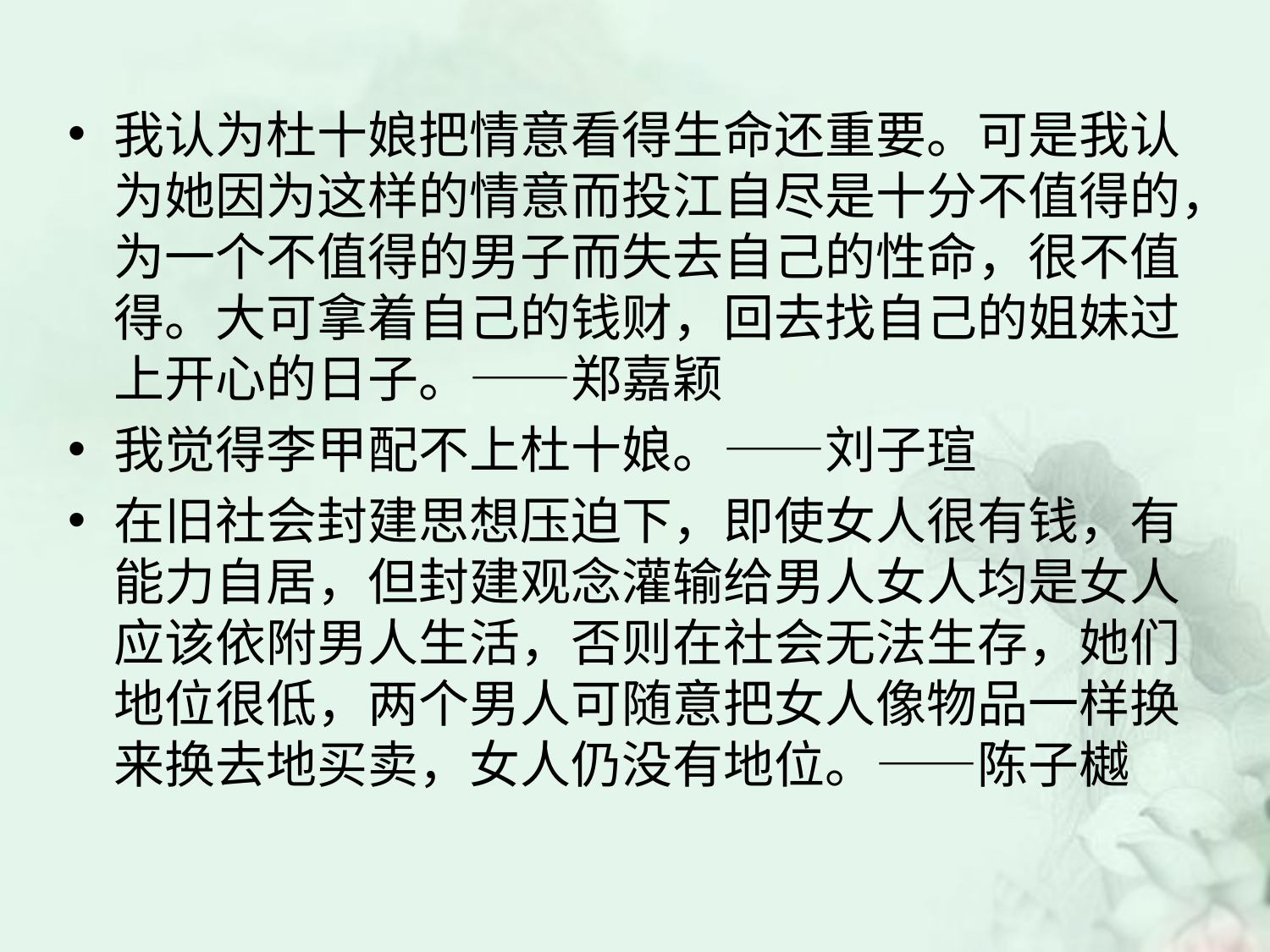

我认为杜十娘把情意看得生命还重要。可是我认为她因为这样的情意而投江自尽是十分不值得的，为一个不值得的男子而失去自己的性命，很不值得。大可拿着自己的钱财，回去找自己的姐妹过上开心的日子。——郑嘉颖
我觉得李甲配不上杜十娘。——刘子瑄
在旧社会封建思想压迫下，即使女人很有钱，有能力自居，但封建观念灌输给男人女人均是女人应该依附男人生活，否则在社会无法生存，她们地位很低，两个男人可随意把女人像物品一样换来换去地买卖，女人仍没有地位。——陈子樾